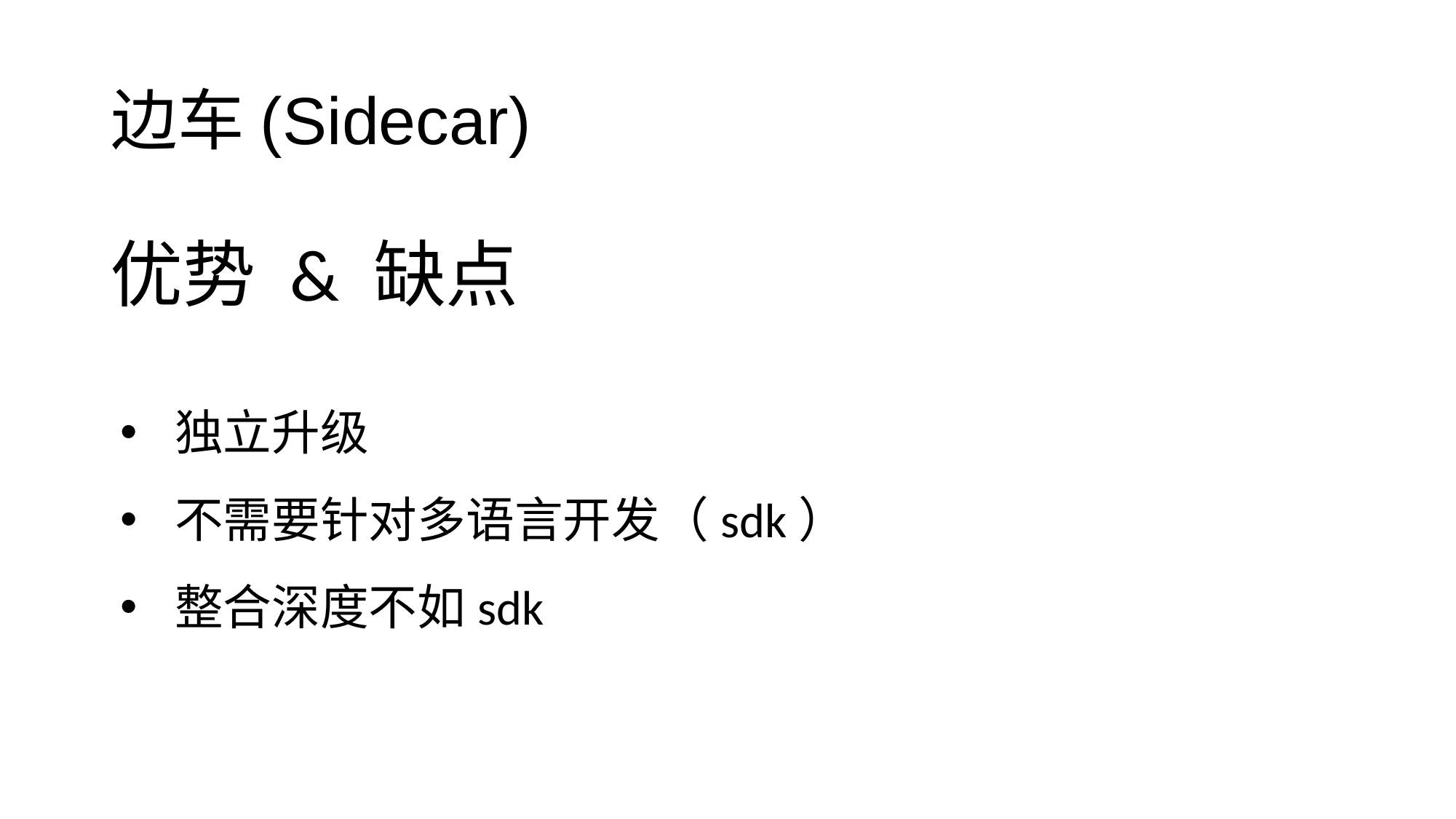

# 边车(Sidecar)
优势 & 缺点
独立升级
不需要针对多语言开发（sdk）
整合深度不如sdk